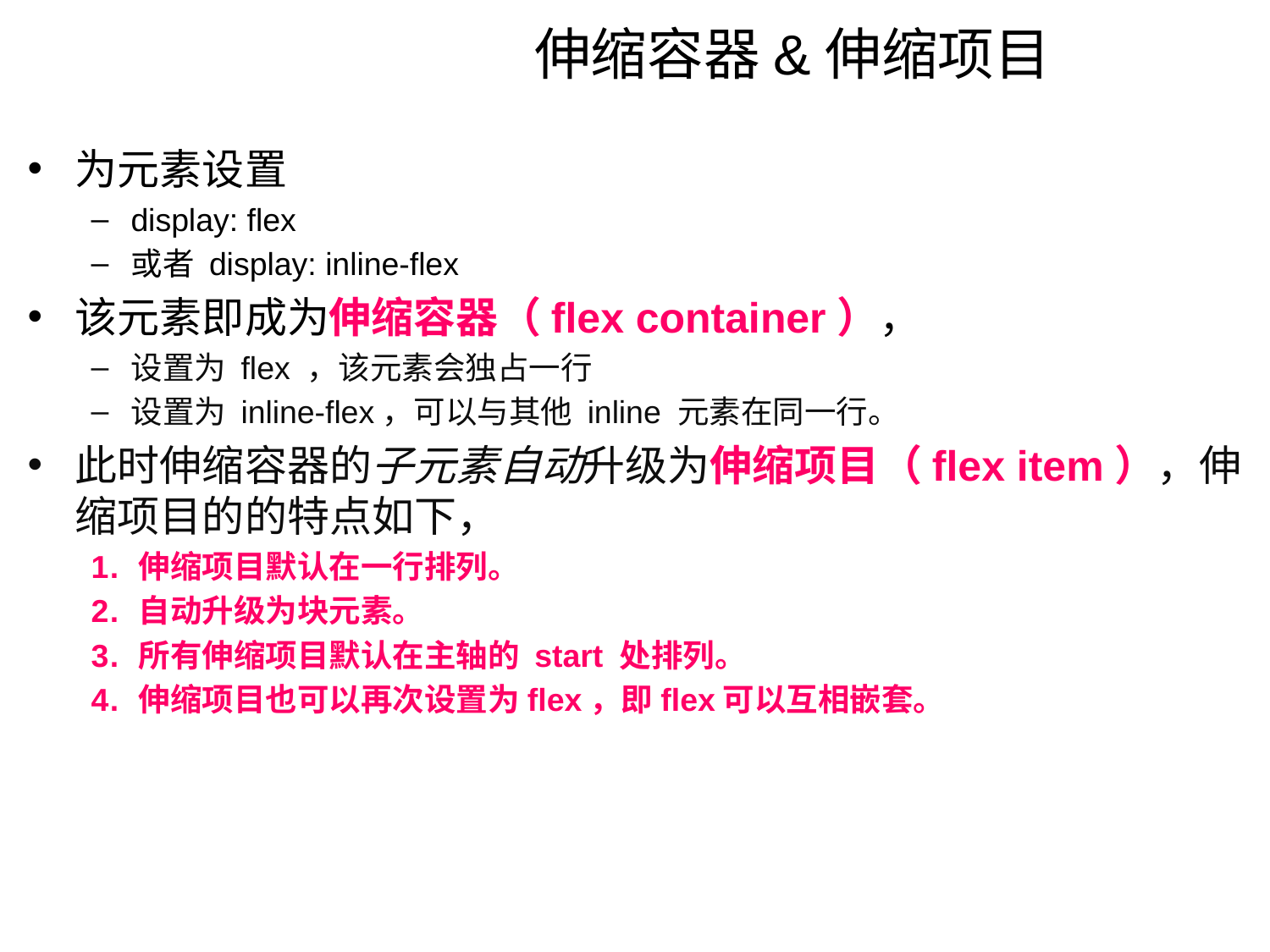

# 伸缩容器&伸缩项目
为元素设置
display: flex
或者 display: inline-flex
该元素即成为伸缩容器（flex container），
设置为 flex ，该元素会独占一行
设置为 inline-flex，可以与其他 inline 元素在同一行。
此时伸缩容器的子元素自动升级为伸缩项目（flex item），伸缩项目的的特点如下，
伸缩项目默认在一行排列。
自动升级为块元素。
所有伸缩项目默认在主轴的 start 处排列。
伸缩项目也可以再次设置为flex，即flex可以互相嵌套。